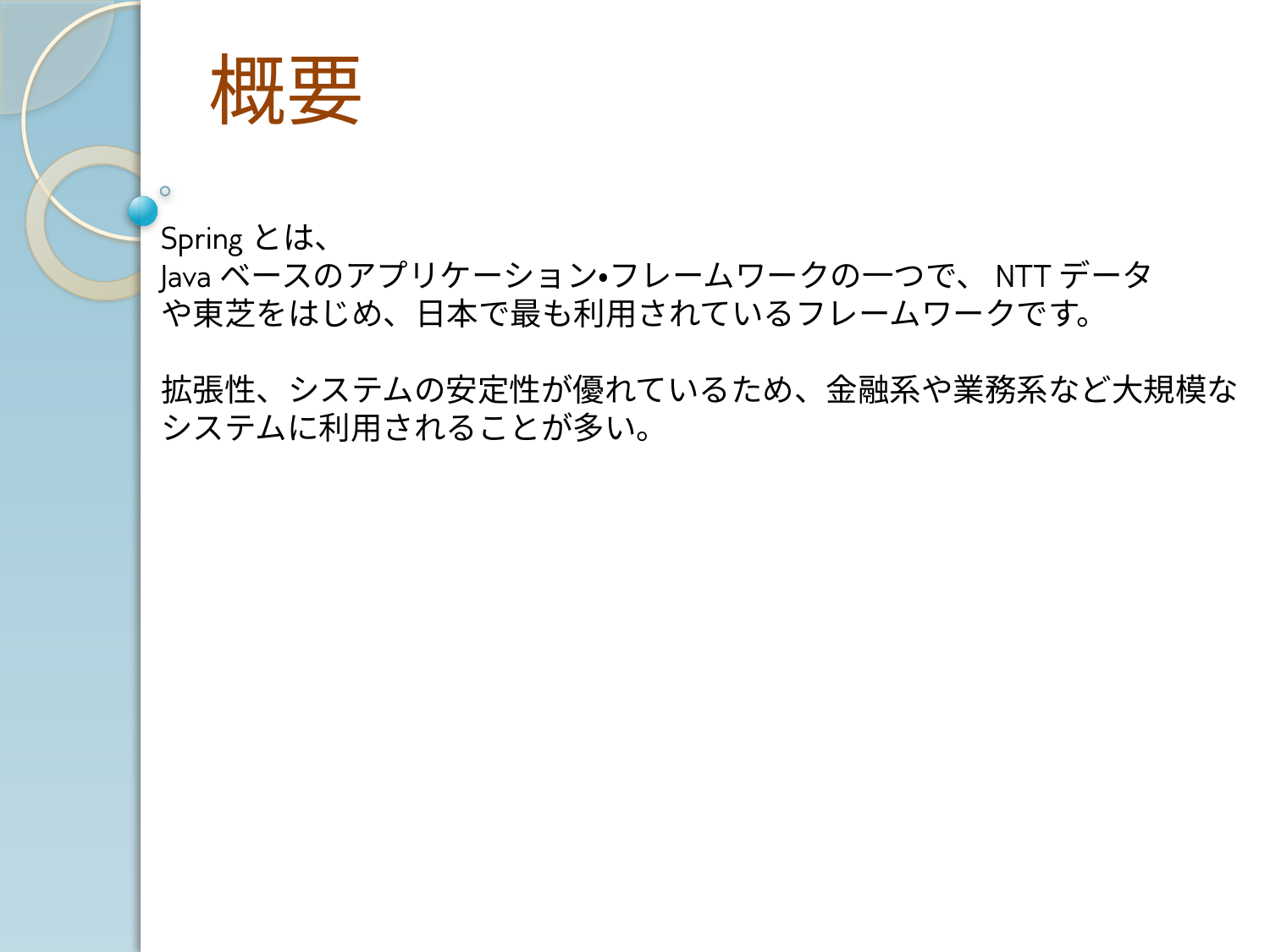

# 概要
Springとは、
Javaベースのアプリケーション・フレームワークの一つで、NTTデータ
や東芝をはじめ、日本で最も利用されているフレームワークです。

拡張性、システムの安定性が優れているため、金融系や業務系など大規模な
システムに利用されることが多い。